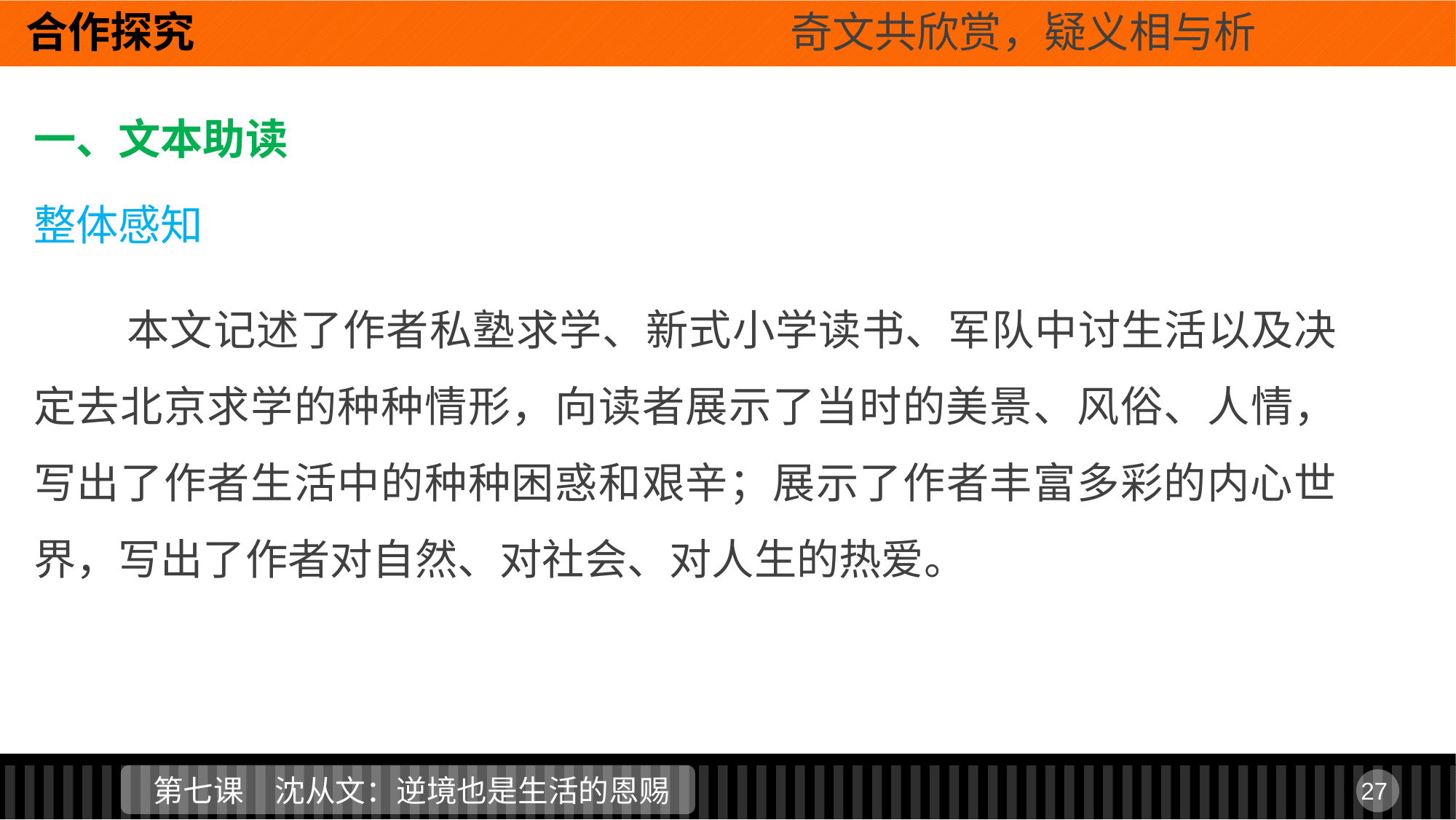

合作探究        					奇文共欣赏，疑义相与析

一、文本助读
整体感知
        本文记述了作者私塾求学、新式小学读书、军队中讨生活以及决定去北京求学的种种情形，向读者展示了当时的美景、风俗、人情，写出了作者生活中的种种困惑和艰辛；展示了作者丰富多彩的内心世界，写出了作者对自然、对社会、对人生的热爱。